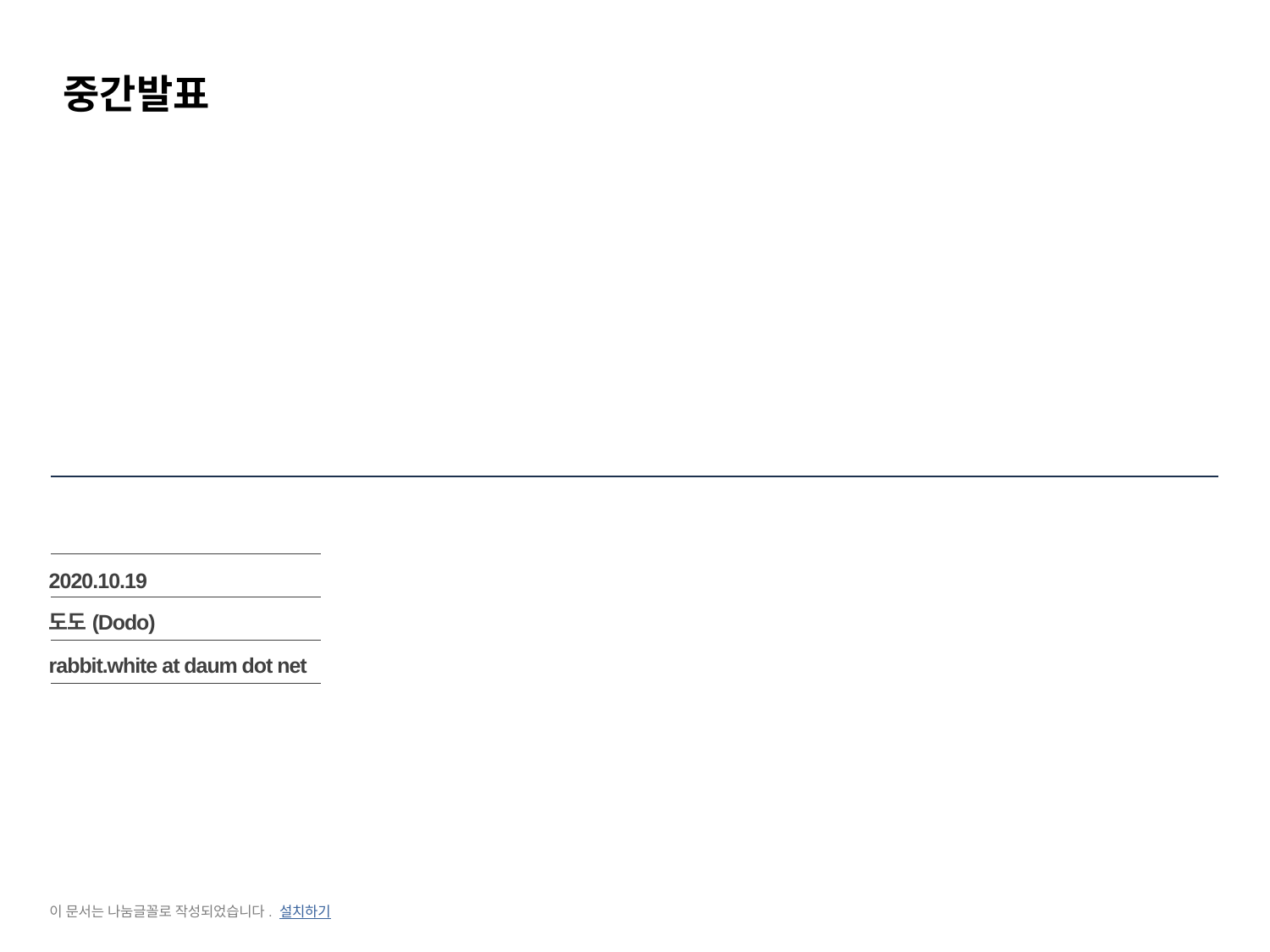

# 중간발표
2020.10.19
도도(Dodo)
rabbit.white at daum dot net
이 문서는 나눔글꼴로 작성되었습니다. 설치하기